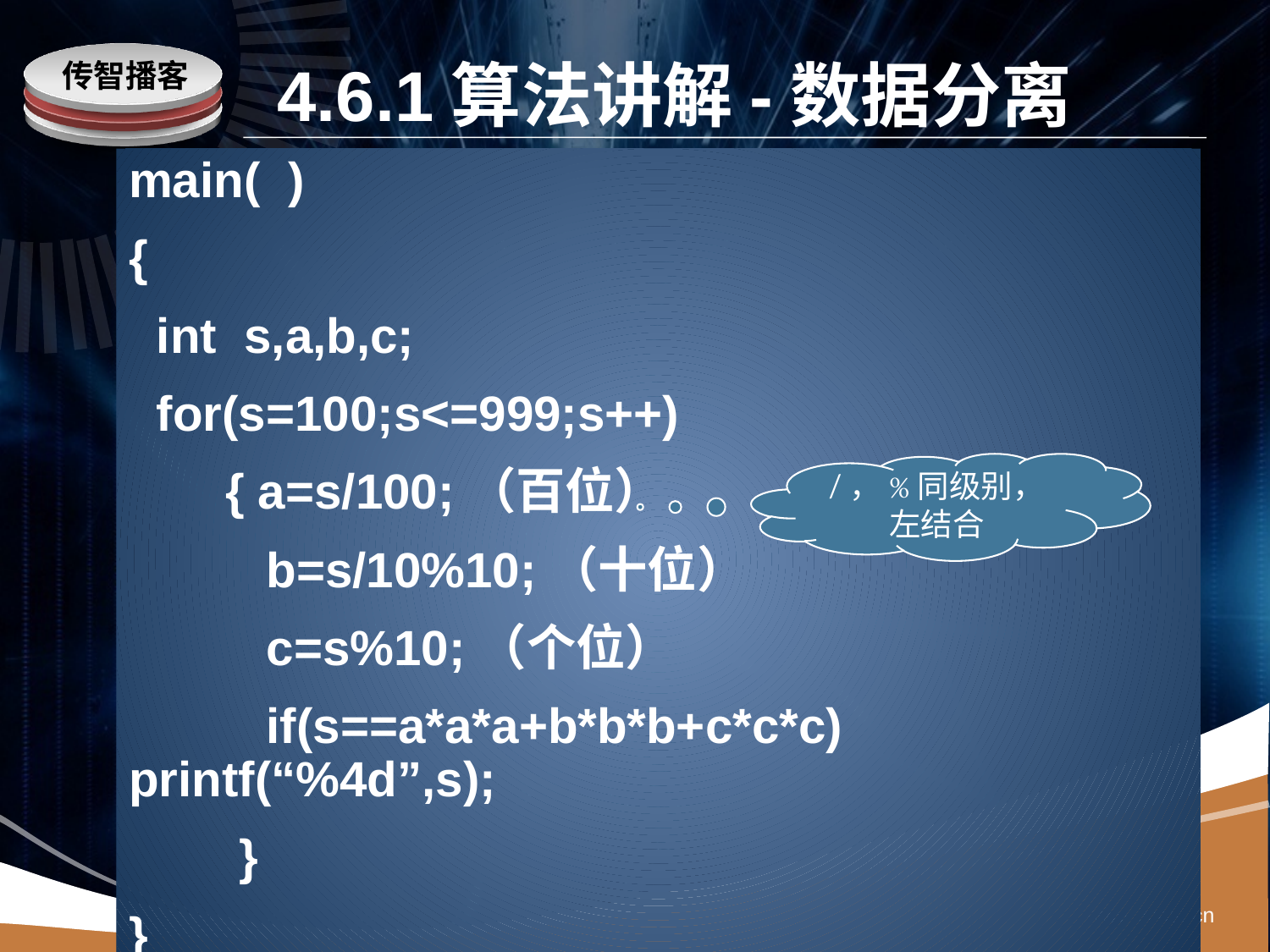

# 4.6.1算法讲解-数据分离
main(  )
{
  int  s,a,b,c;
  for(s=100;s<=999;s++)
       { a=s/100;（百位）
          b=s/10%10;（十位）
          c=s%10;（个位）
          if(s==a*a*a+b*b*b+c*c*c)  printf(“%4d”,s);
        }
}
/，%同级别，
左结合
www.itcast.cn